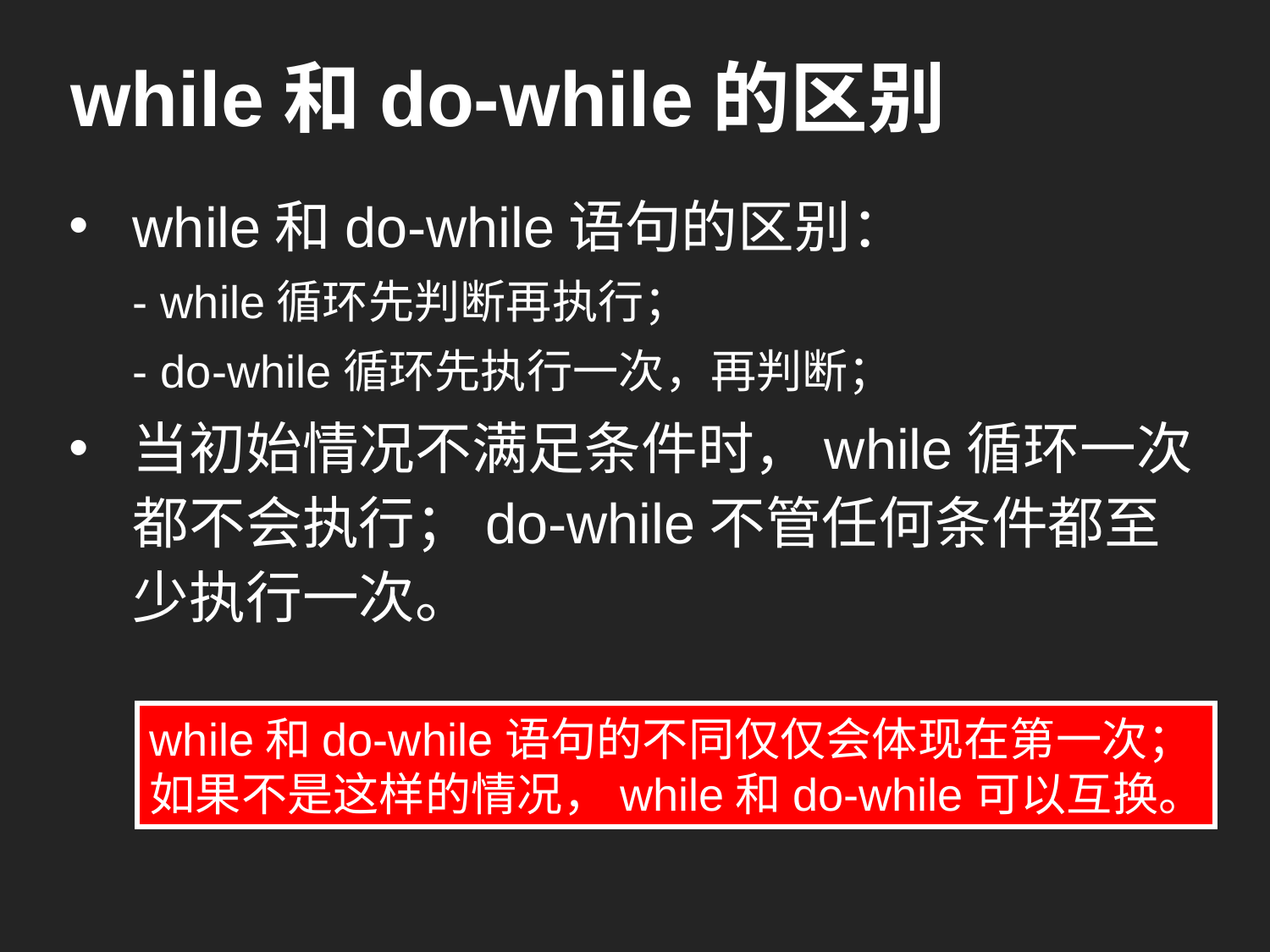

# while和do-while的区别
while和do-while语句的区别：
- while循环先判断再执行；
- do-while循环先执行一次，再判断；
当初始情况不满足条件时，while循环一次都不会执行；do-while不管任何条件都至少执行一次。
while和do-while语句的不同仅仅会体现在第一次；如果不是这样的情况，while和do-while可以互换。